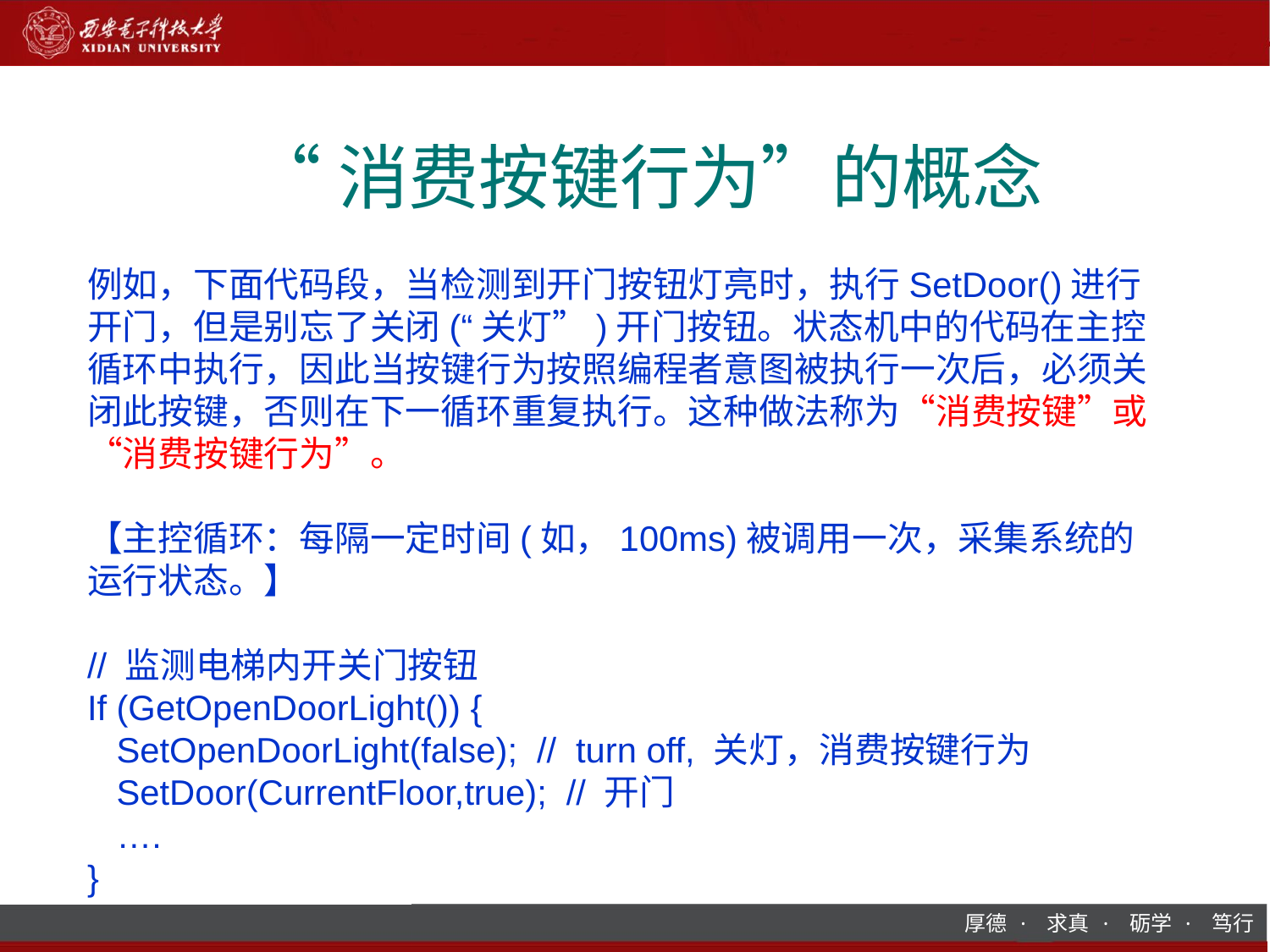

# “消费按键行为”的概念
例如，下面代码段，当检测到开门按钮灯亮时，执行SetDoor()进行开门，但是别忘了关闭(“关灯”)开门按钮。状态机中的代码在主控循环中执行，因此当按键行为按照编程者意图被执行一次后，必须关闭此按键，否则在下一循环重复执行。这种做法称为“消费按键”或“消费按键行为”。

【主控循环：每隔一定时间(如，100ms)被调用一次，采集系统的运行状态。】

// 监测电梯内开关门按钮
If (GetOpenDoorLight()) {
   SetOpenDoorLight(false);  //  turn off, 关灯，消费按键行为
   SetDoor(CurrentFloor,true);  // 开门
   ….
}